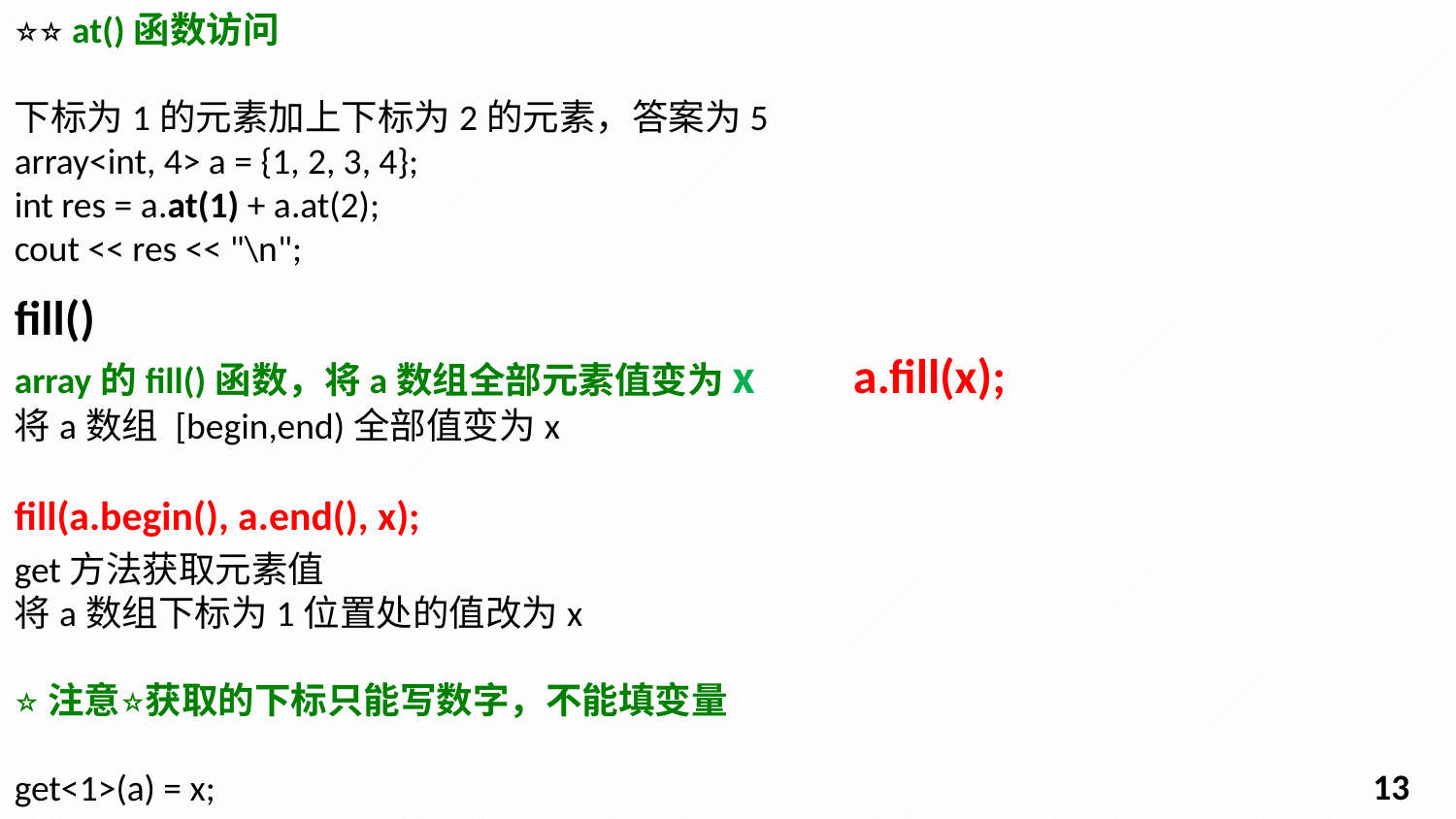

⭐️⭐️ at()函数访问

下标为1的元素加上下标为2的元素，答案为5
array<int, 4> a = {1, 2, 3, 4};
int res = a.at(1) + a.at(2);
cout << res << "\n";
fill()
array的fill()函数，将a数组全部元素值变为x         a.fill(x);
将a数组 [begin,end)全部值变为x

fill(a.begin(), a.end(), x);
get方法获取元素值
将a数组下标为1位置处的值改为x

⭐️注意⭐️获取的下标只能写数字，不能填变量

get<1>(a) = x;
13